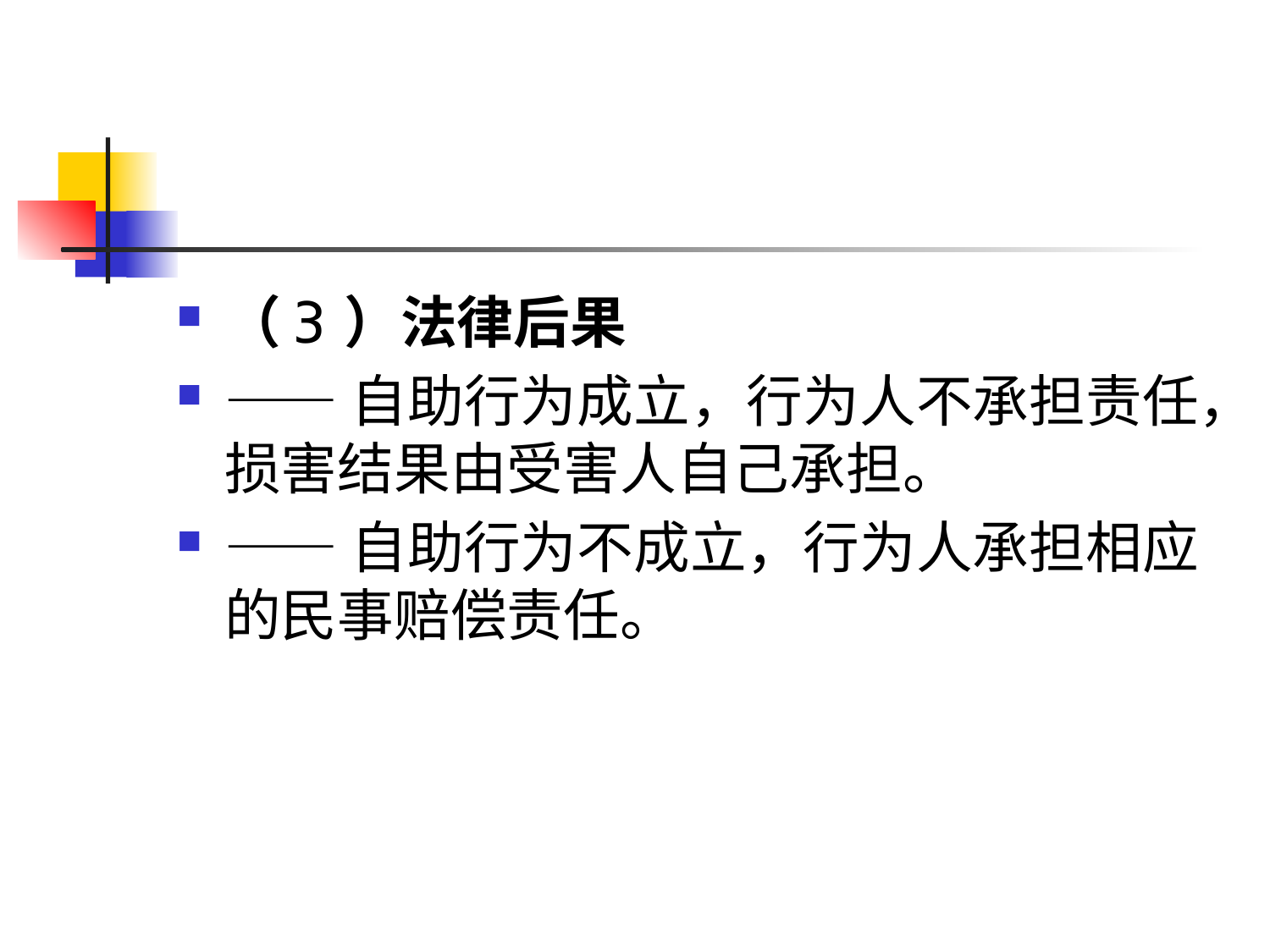

#
（3）法律后果
——自助行为成立，行为人不承担责任，损害结果由受害人自己承担。
——自助行为不成立，行为人承担相应的民事赔偿责任。